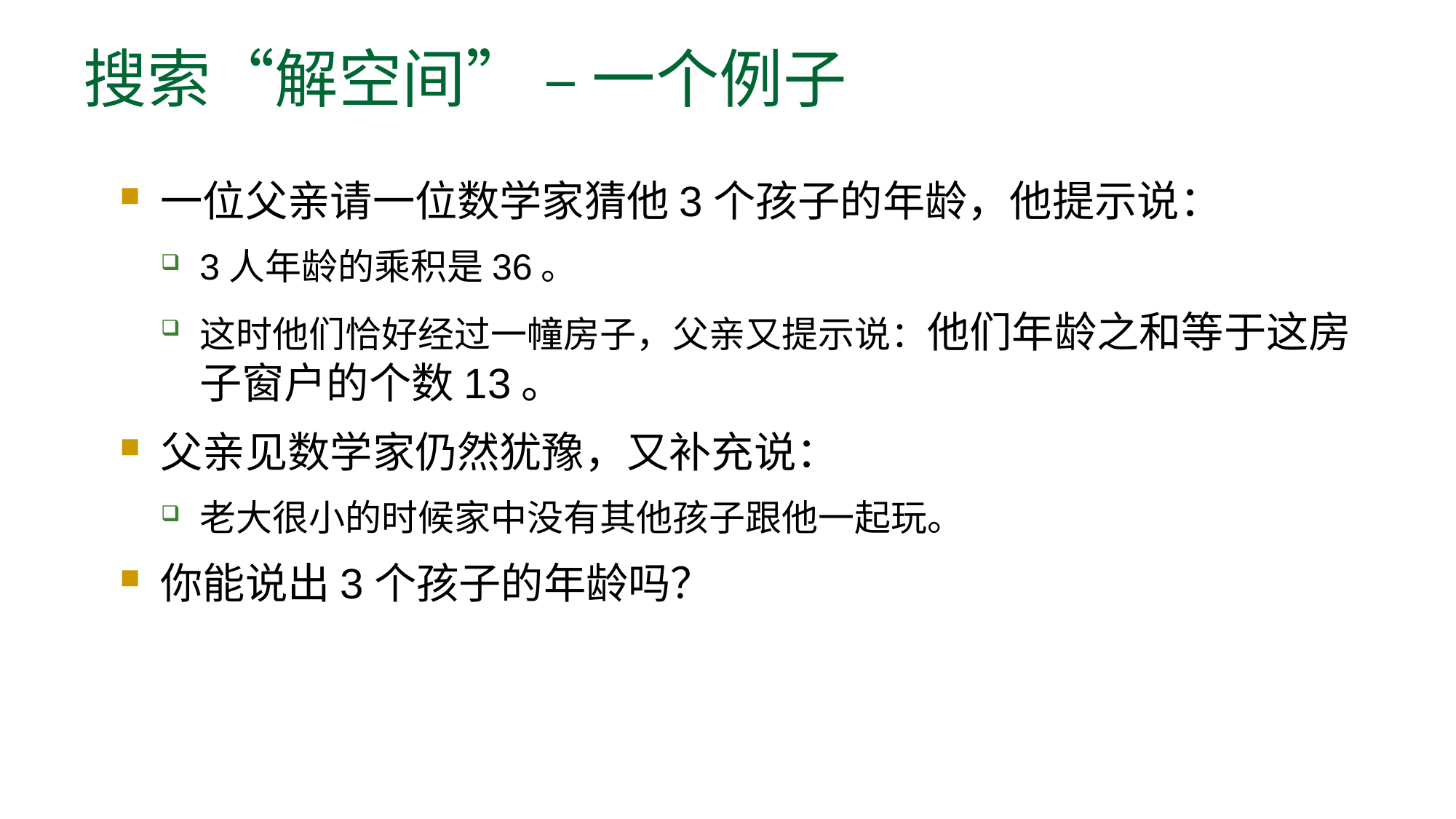

# 搜索“解空间” – 一个例子
一位父亲请一位数学家猜他3个孩子的年龄，他提示说：
3人年龄的乘积是36。
这时他们恰好经过一幢房子，父亲又提示说：他们年龄之和等于这房子窗户的个数13。
父亲见数学家仍然犹豫，又补充说：
老大很小的时候家中没有其他孩子跟他一起玩。
你能说出3个孩子的年龄吗？